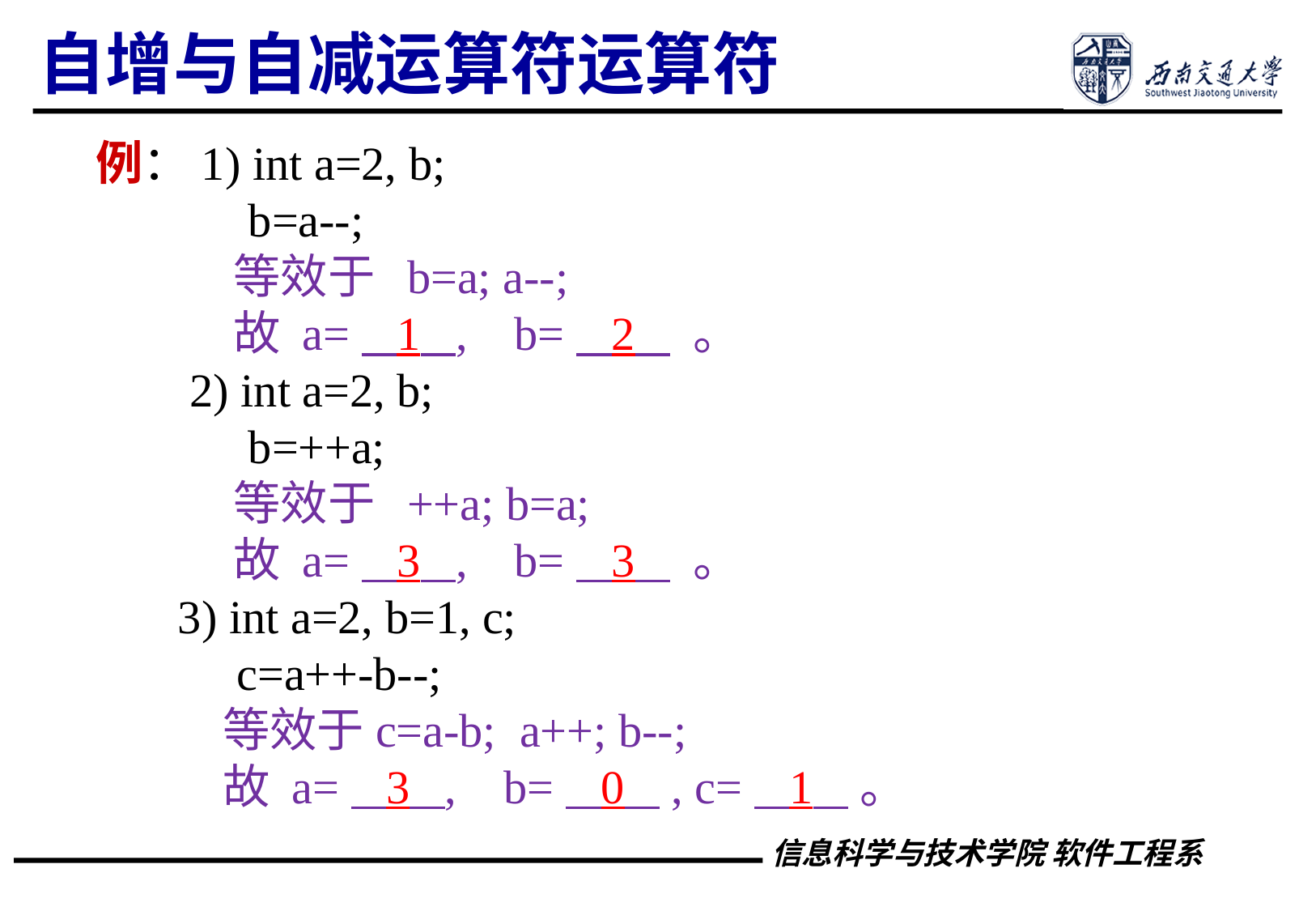

自增与自减运算符运算符
例：1) int a=2, b;
             b=a--;
            等效于  b=a; a--;
            故 a=    1   ,    b=    2    。
        2) int a=2, b;
             b=++a;
            等效于  ++a; b=a;
            故 a=    3   ,    b=    3    。
       3) int a=2, b=1, c;
            c=a++-b--;
           等效于c=a-b;  a++; b--;
           故 a=    3   ,    b=    0    , c=    1   。